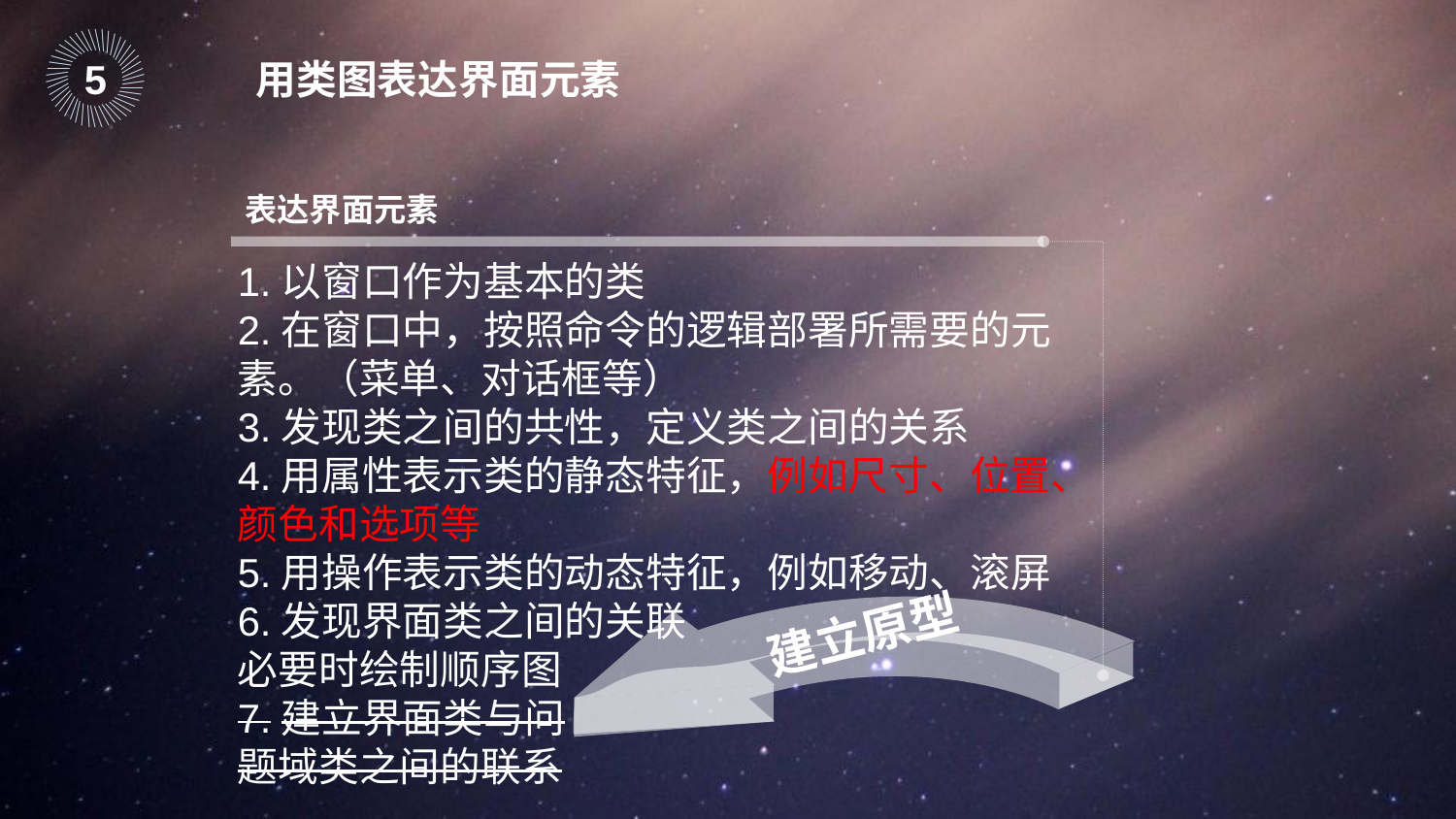

｜
｜
｜
｜
｜
｜
｜
｜
｜
｜
｜
｜
｜
｜
｜
｜
｜
｜
｜
｜
｜
｜
｜
｜
｜
｜
｜
｜
｜
｜
｜
｜
｜
｜
｜
｜
｜
｜
｜
｜
｜
｜
｜
｜
｜
｜
5
用类图表达界面元素
表达界面元素

1.以窗口作为基本的类
2.在窗口中，按照命令的逻辑部署所需要的元素。（菜单、对话框等）
3.发现类之间的共性，定义类之间的关系
4.用属性表示类的静态特征，例如尺寸、位置、颜色和选项等
5.用操作表示类的动态特征，例如移动、滚屏
6.发现界面类之间的关联
必要时绘制顺序图
7.建立界面类与问
题域类之间的联系

建立原型